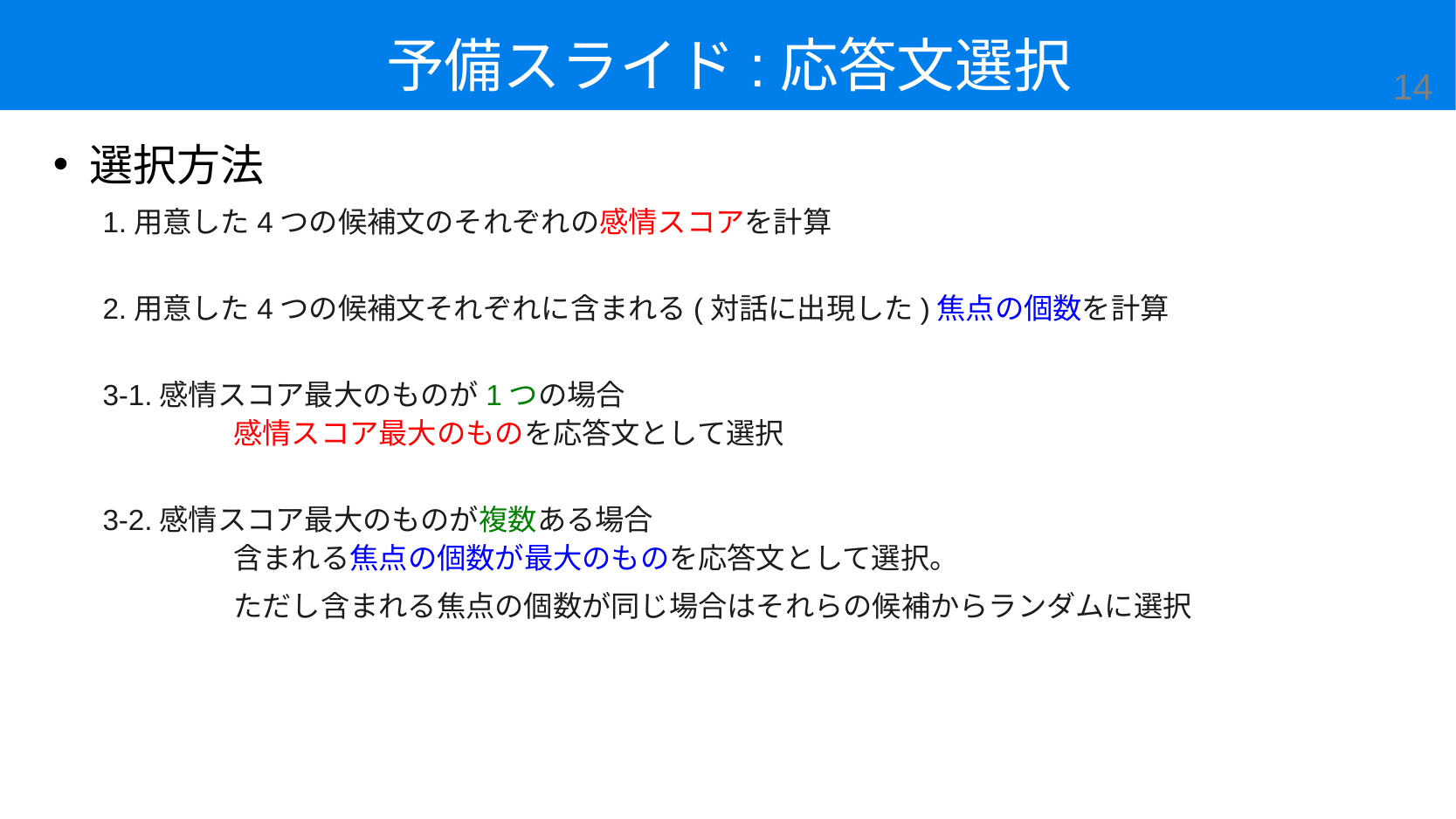

# 予備スライド:応答文選択
14
選択方法
1.用意した4つの候補文のそれぞれの感情スコアを計算
2.用意した4つの候補文それぞれに含まれる(対話に出現した)焦点の個数を計算
3-1.感情スコア最大のものが1つの場合
	感情スコア最大のものを応答文として選択
3-2.感情スコア最大のものが複数ある場合
	含まれる焦点の個数が最大のものを応答文として選択。
	ただし含まれる焦点の個数が同じ場合はそれらの候補からランダムに選択